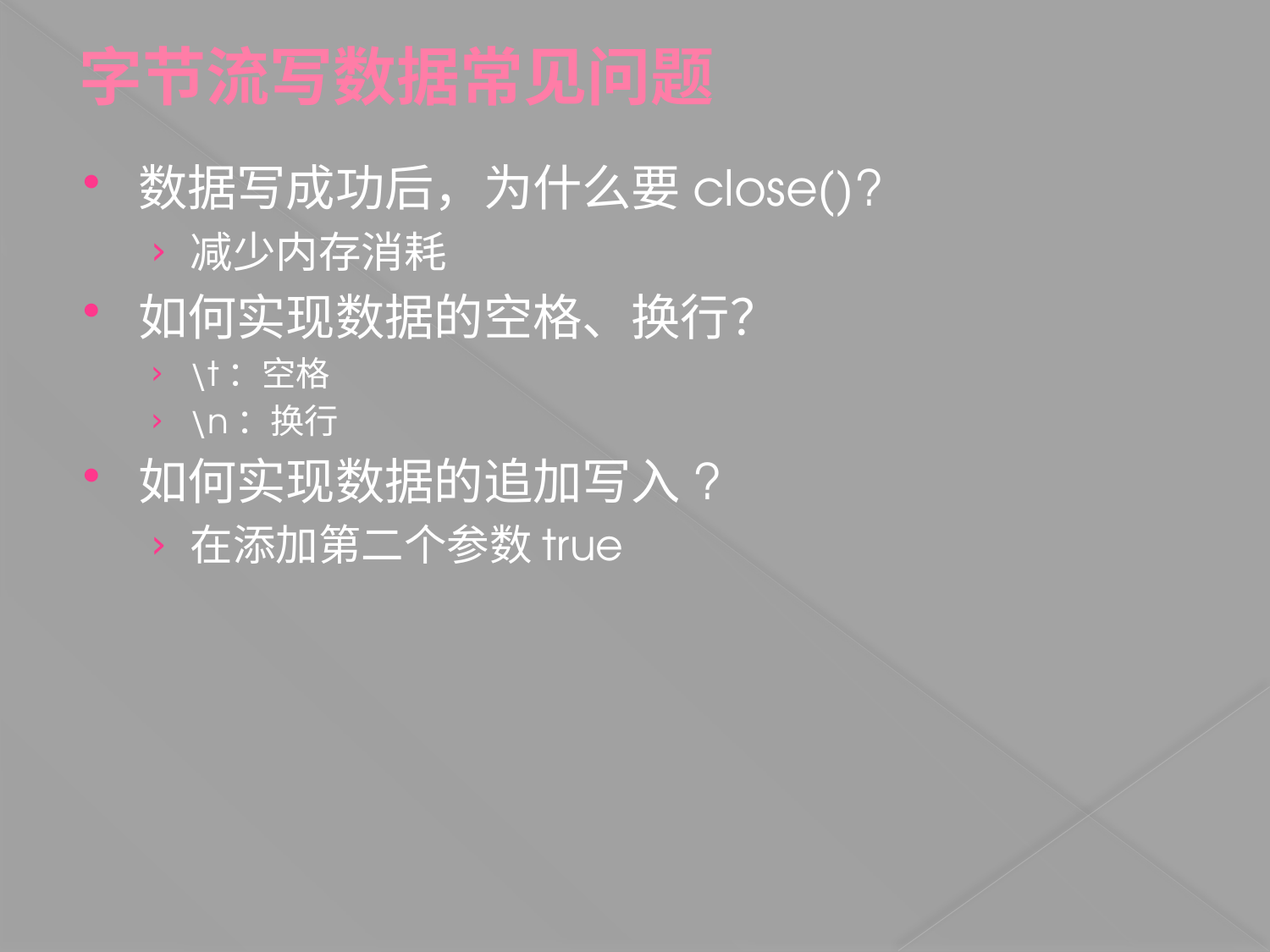

# 字节流写数据常见问题
数据写成功后，为什么要close()?
减少内存消耗
如何实现数据的空格、换行？
\t：空格
\n：换行
如何实现数据的追加写入?
在添加第二个参数true